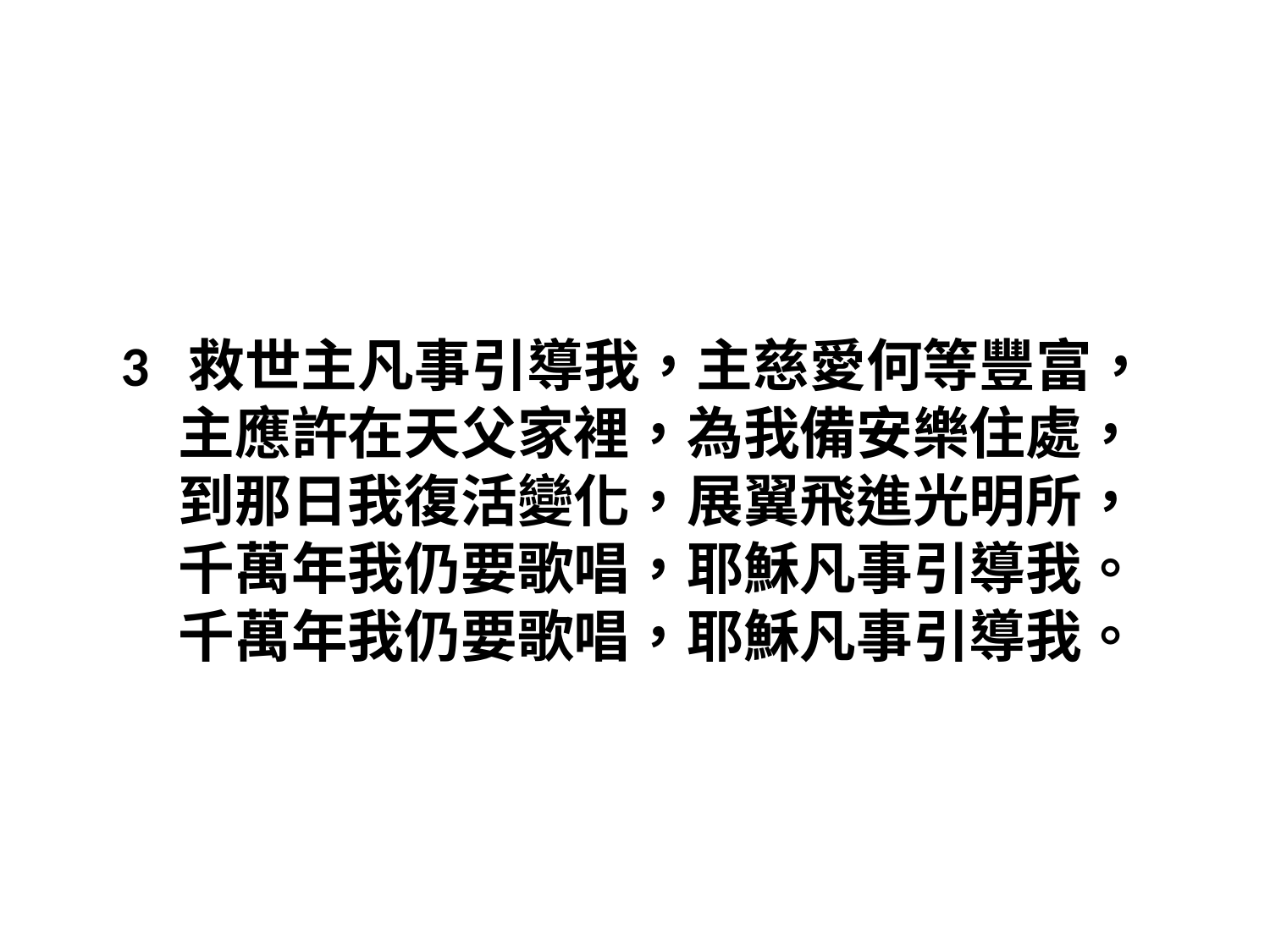

#
3  救世主凡事引導我，主慈愛何等豐富，
主應許在天父家裡，為我備安樂住處，
到那日我復活變化，展翼飛進光明所，
千萬年我仍要歌唱，耶穌凡事引導我。
千萬年我仍要歌唱，耶穌凡事引導我。